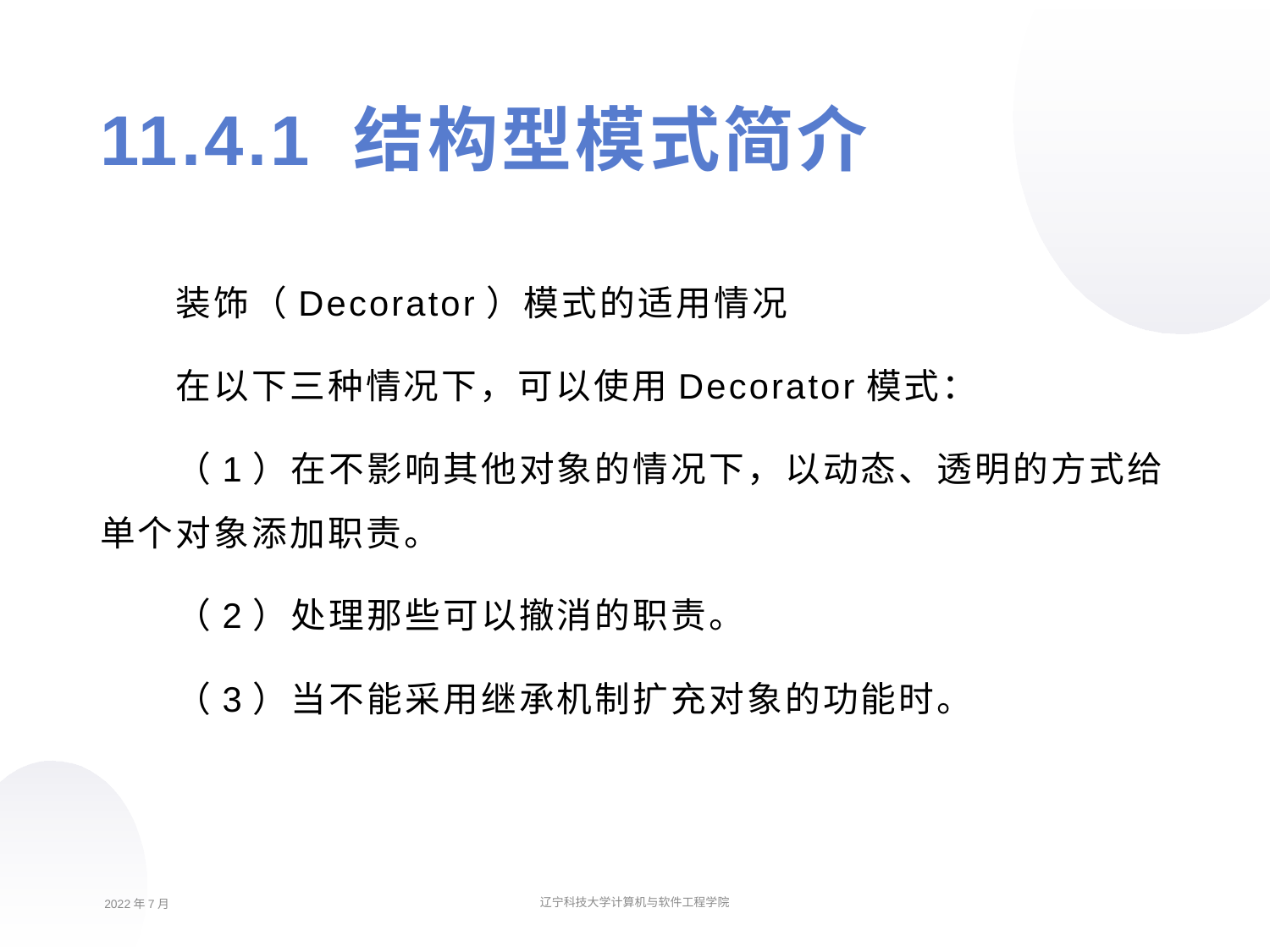

11.4.1 结构型模式简介
装饰（Decorator）模式的适用情况
在以下三种情况下，可以使用Decorator模式：
（1）在不影响其他对象的情况下，以动态、透明的方式给单个对象添加职责。
（2）处理那些可以撤消的职责。
（3）当不能采用继承机制扩充对象的功能时。

2022年7月
辽宁科技大学计算机与软件工程学院
81